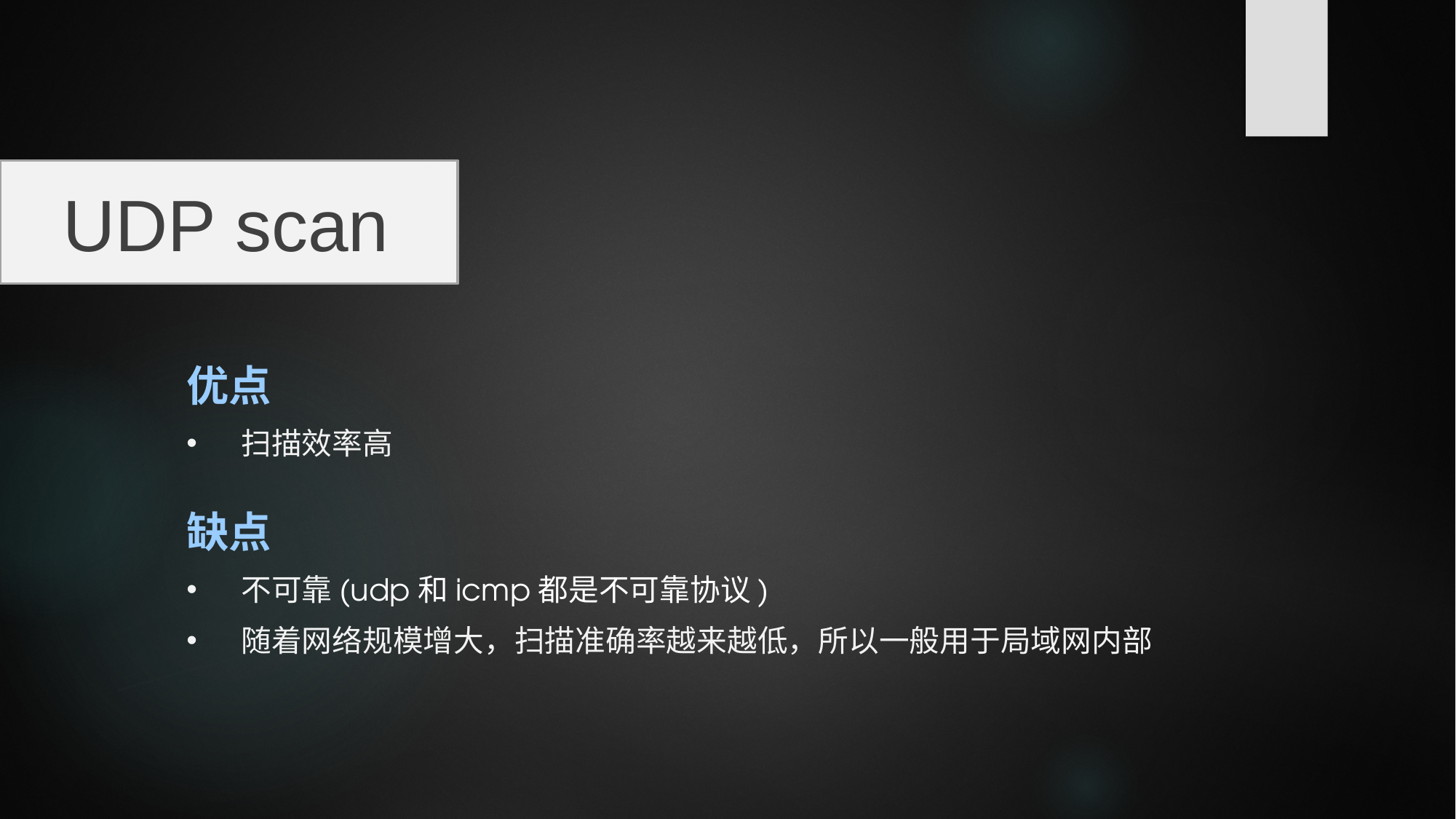

UDP scan
优点
扫描效率高
缺点
不可靠(udp和icmp都是不可靠协议)
随着网络规模增大，扫描准确率越来越低，所以一般用于局域网内部